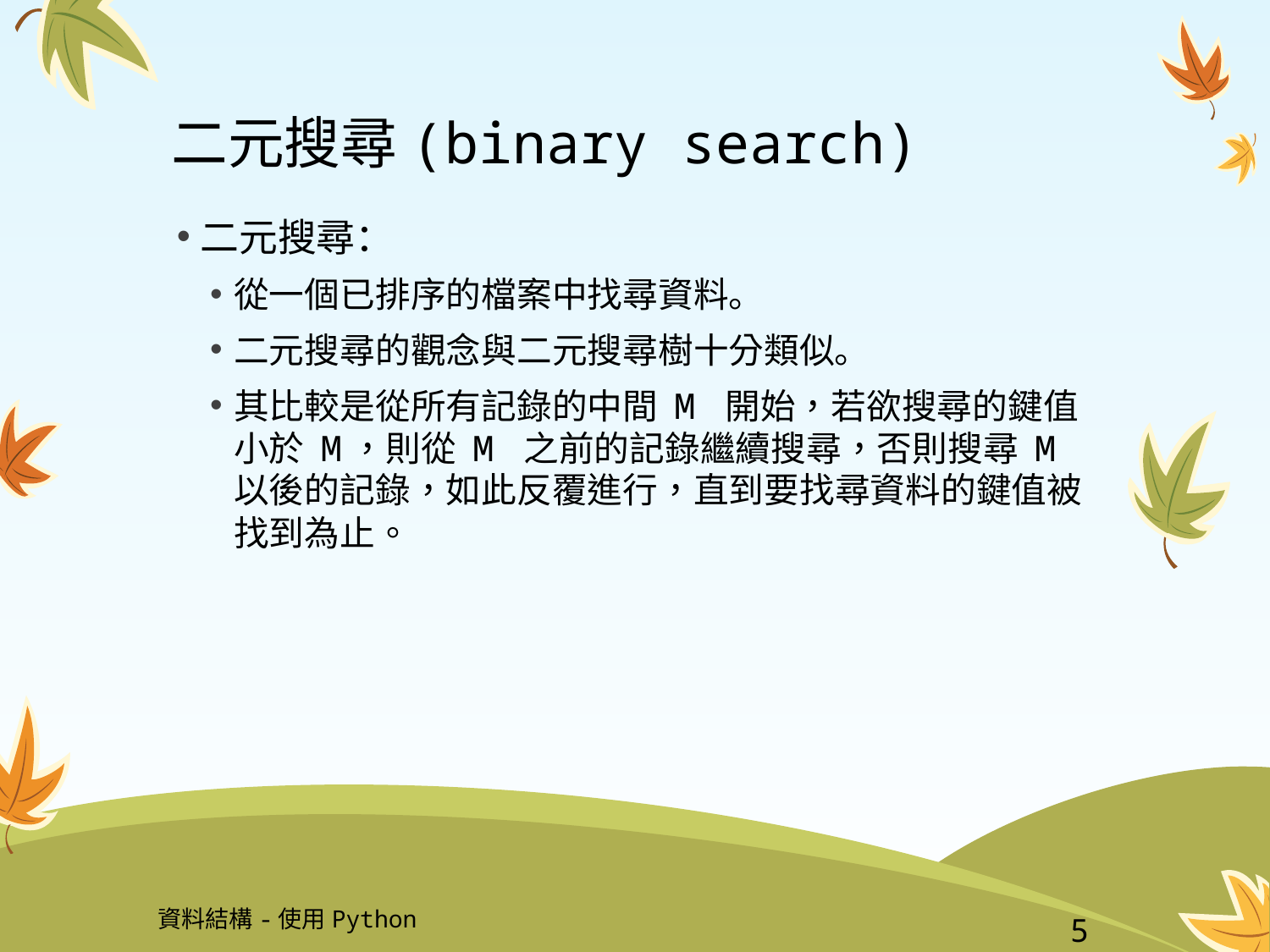

# 二元搜尋(binary search)
二元搜尋：
從一個已排序的檔案中找尋資料。
二元搜尋的觀念與二元搜尋樹十分類似。
其比較是從所有記錄的中間 M 開始，若欲搜尋的鍵值小於 M，則從 M 之前的記錄繼續搜尋，否則搜尋 M 以後的記錄，如此反覆進行，直到要找尋資料的鍵值被找到為止。

資料結構-使用Python
5